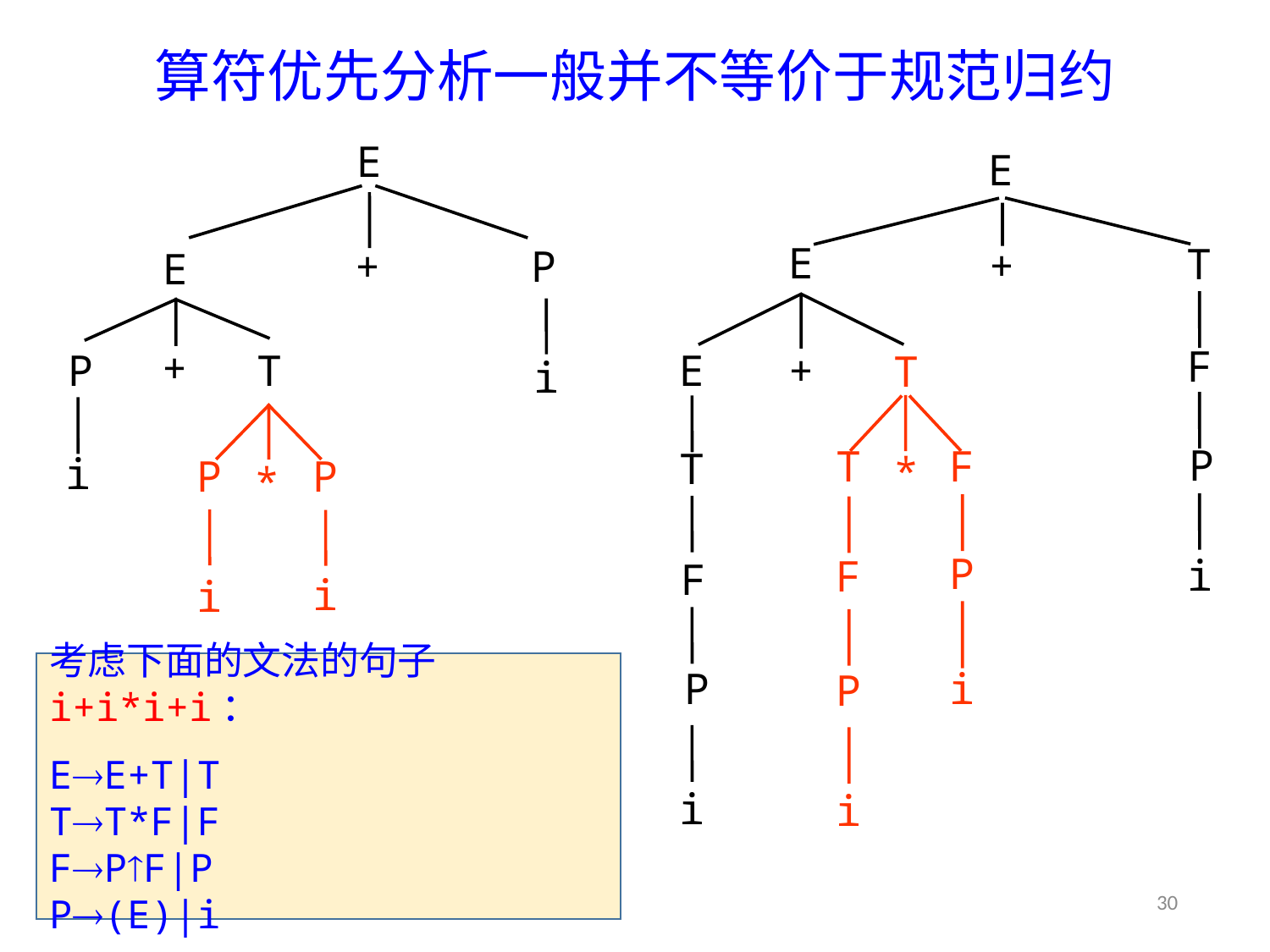

# 算符优先分析一般并不等价于规范归约
E

+
P
E

+
P
T
i

i
P
P
*

i
i
E

E
T
+

F
E
+
T

P
T
F
T
*

P
i
F
F

i
P
P

i
i
考虑下面的文法的句子i+i*i+i：
E→E+T|T
T→T*F|F
F→P↑F|P
P→(E)|i
30